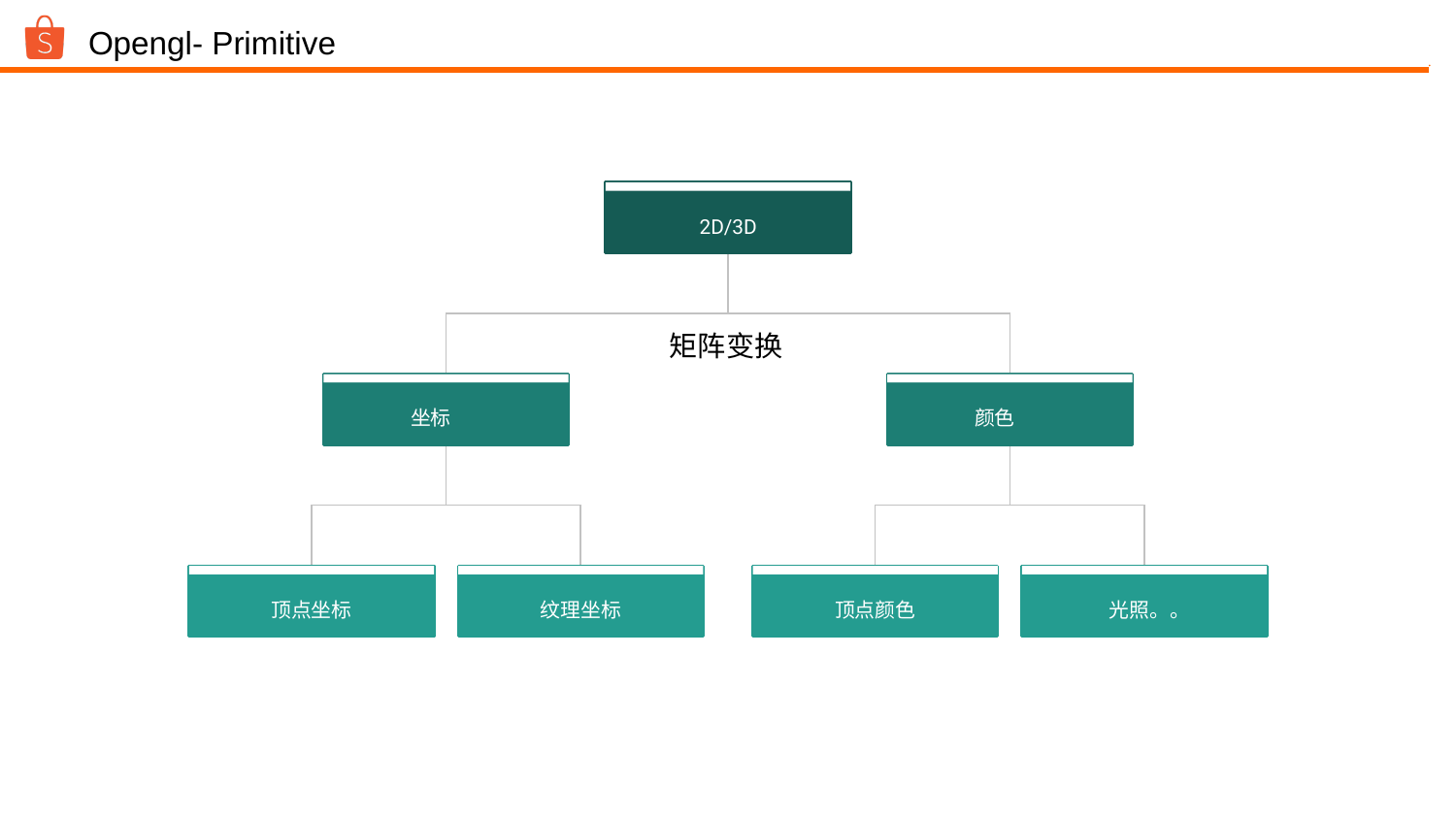

# Opengl- Primitive

2D/3D
矩阵变换

坐标

颜色

光照。。
顶点坐标

纹理坐标

顶点颜色